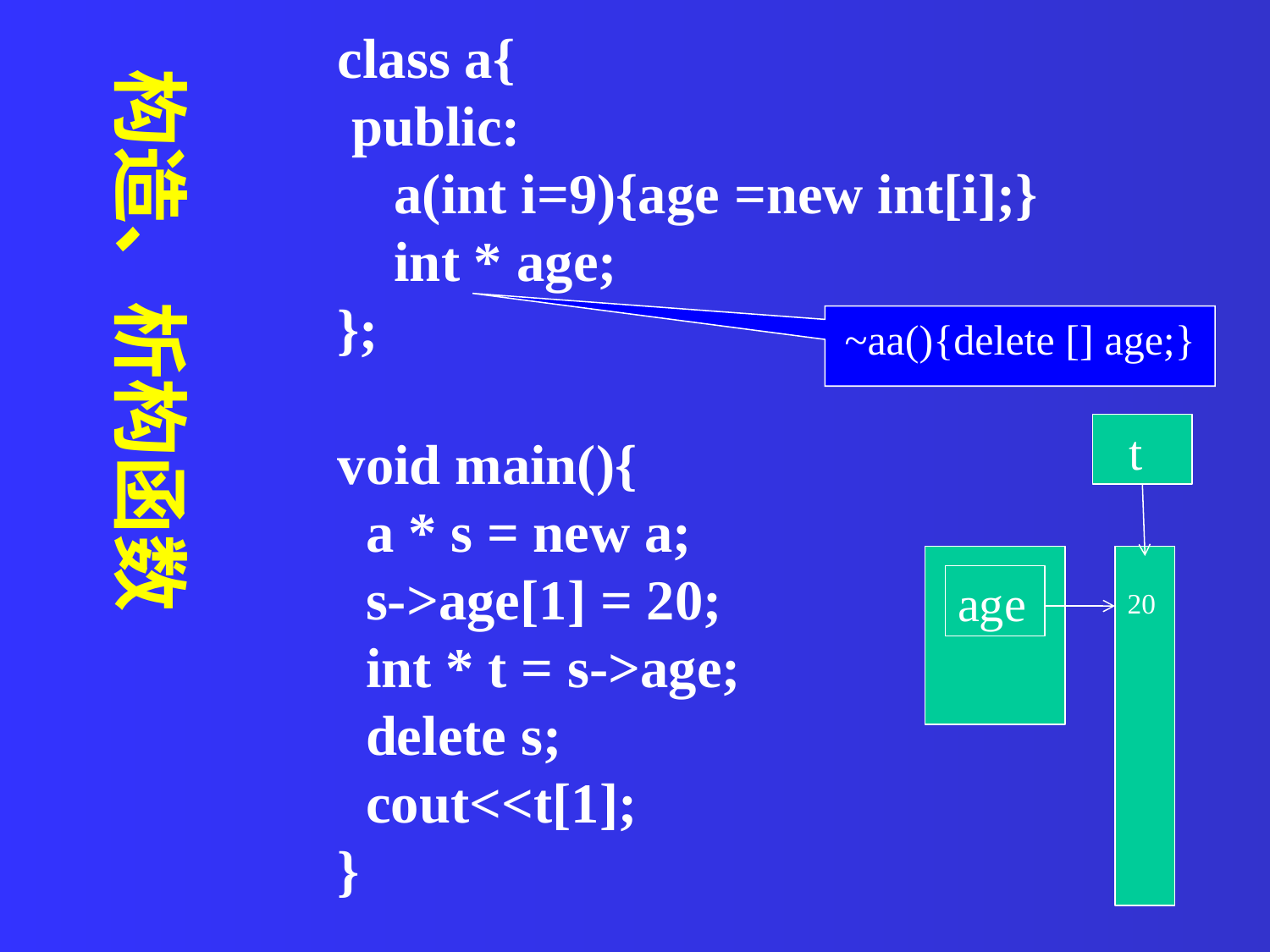

class a{
 public:
    a(int i=9){age =new int[i];}
    int * age;
};

void main(){
  a * s = new a;
  s->age[1] = 20;
  int * t = s->age;
  delete s;
  cout<<t[1];
}
构造、析构函数
~aa(){delete [] age;}
  t

20
age